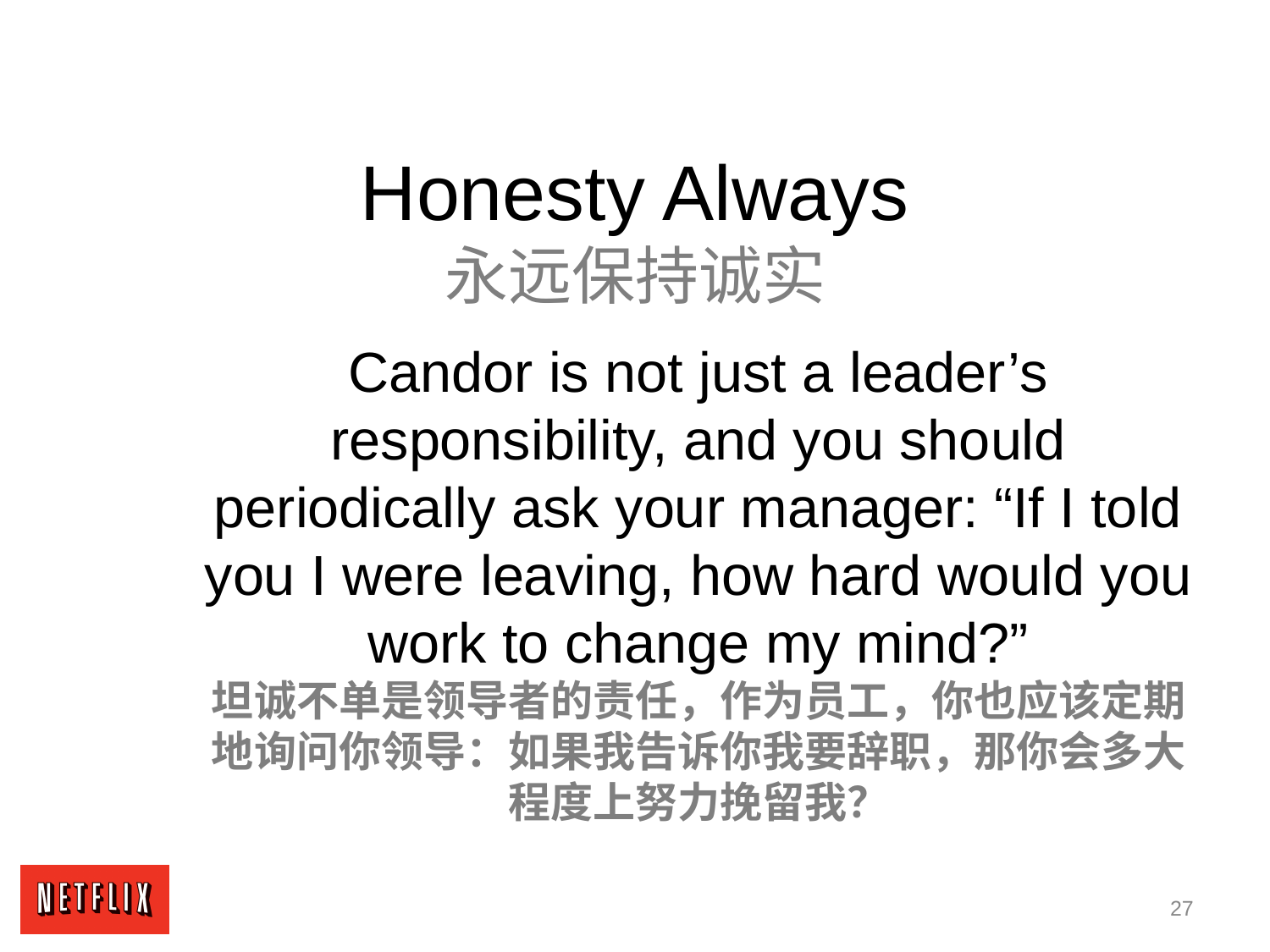

Honesty Always
永远保持诚实
Candor is not just a leader’s responsibility, and you should periodically ask your manager: “If I told you I were leaving, how hard would you work to change my mind?”
坦诚不单是领导者的责任，作为员工，你也应该定期地询问你领导：如果我告诉你我要辞职，那你会多大程度上努力挽留我？

27